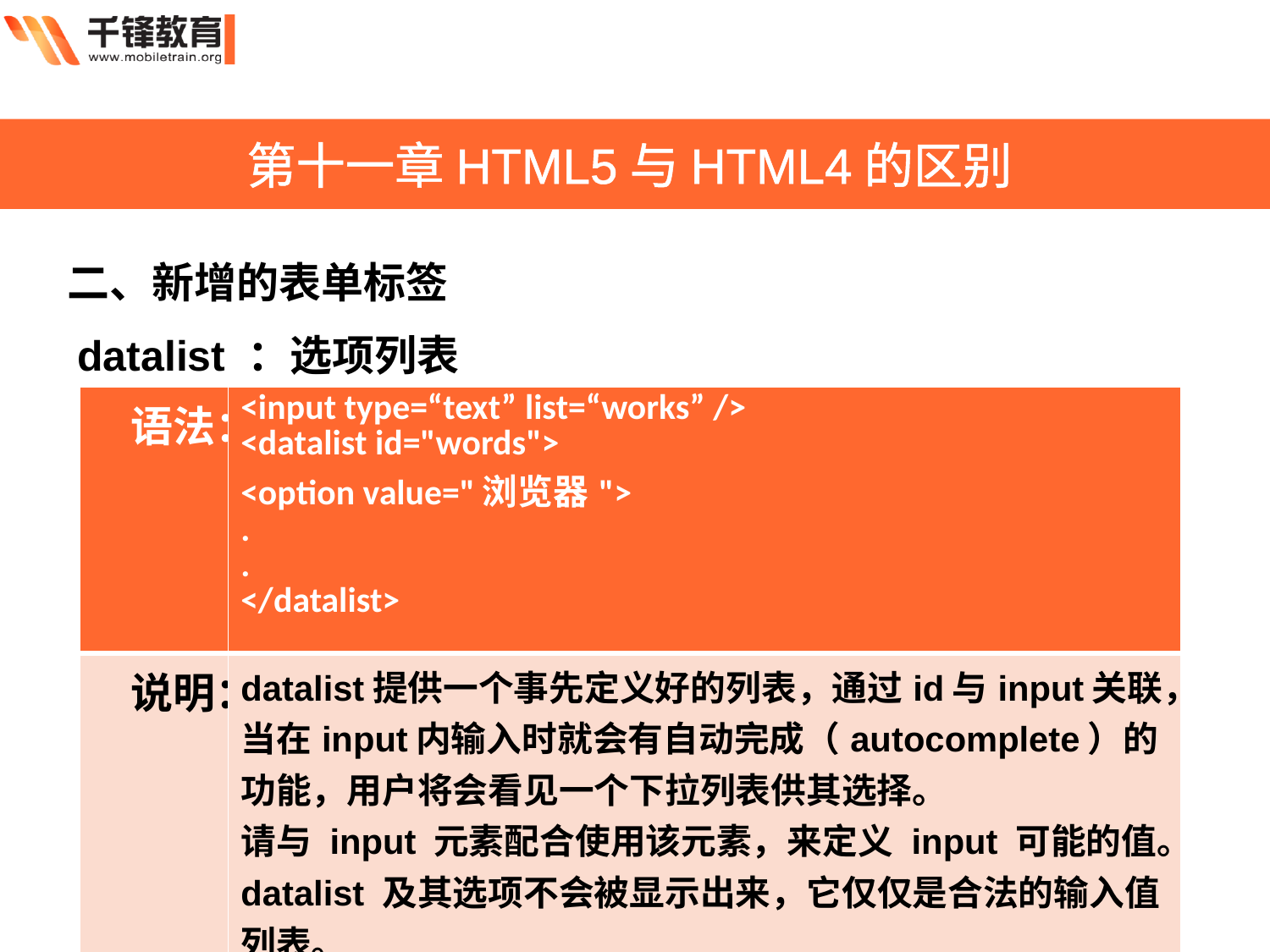

第十一章HTML5与HTML4的区别
二、新增的表单标签
datalist ：选项列表

| 语法： | <input type=“text” list=“works” /> <datalist id="words"> <option value="浏览器"> . . </datalist> |
| --- | --- |
| 说明： | datalist提供一个事先定义好的列表，通过id与input关联，当在input内输入时就会有自动完成（autocomplete）的功能，用户将会看见一个下拉列表供其选择。 请与 input 元素配合使用该元素，来定义 input 可能的值。 datalist 及其选项不会被显示出来，它仅仅是合法的输入值列表。 请使用 input 元素的 list 属性来绑定 datalist。 |